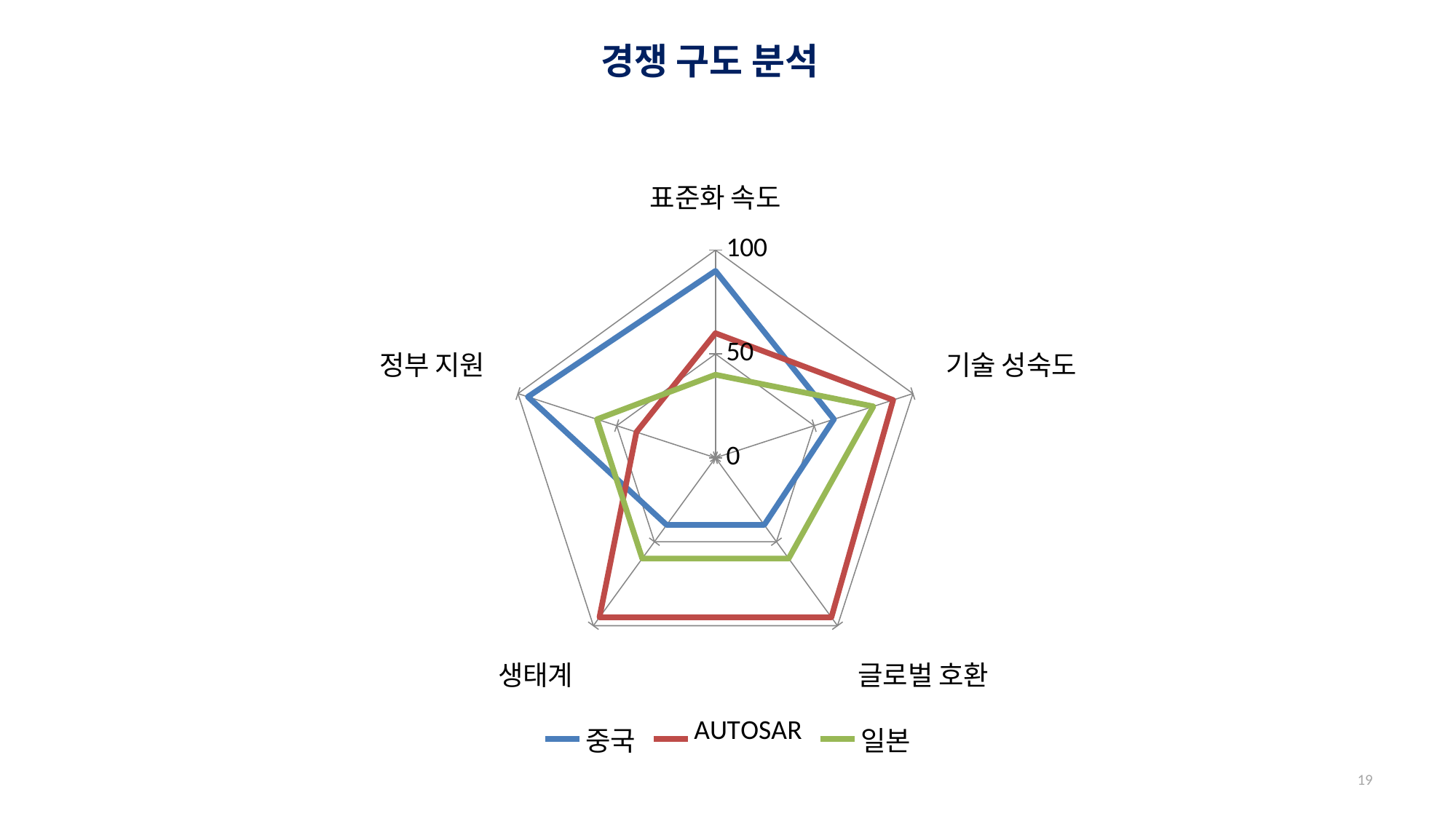

경쟁 구도 분석
#

### Chart

| Category | 중국 | AUTOSAR | 일본 |
|---|---|---|---|
| 표준화 속도 | 90.0 | 60.0 | 40.0 |
| 기술 성숙도 | 60.0 | 90.0 | 80.0 |
| 글로벌 호환 | 40.0 | 95.0 | 60.0 |
| 생태계 | 40.0 | 95.0 | 60.0 |
| 정부 지원 | 95.0 | 40.0 | 60.0 |
19